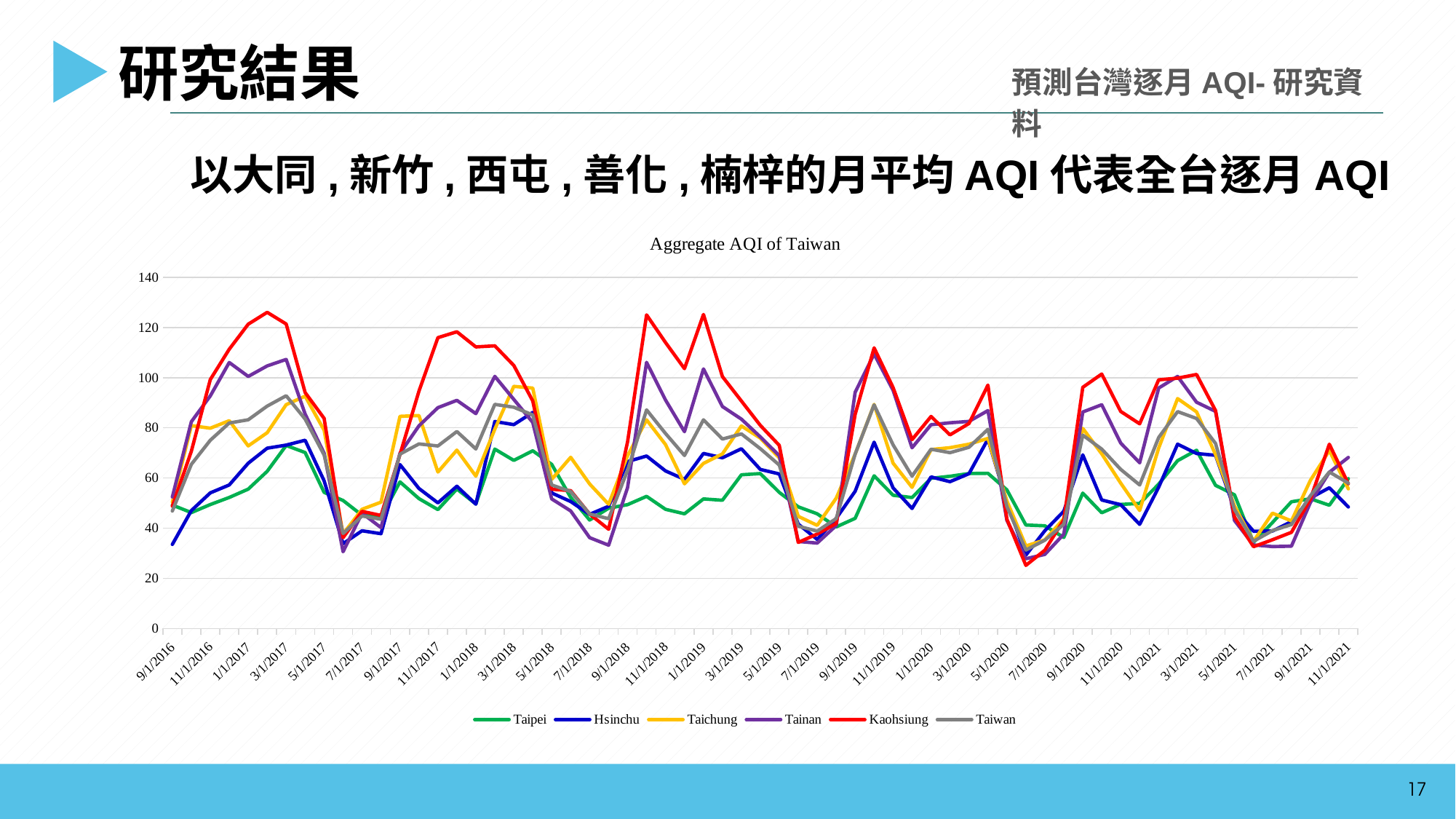

研究結果

預測台灣逐月AQI-研究資料
以大同,新竹,西屯,善化,楠梓的月平均AQI代表全台逐月AQI

### Chart: Aggregate AQI of Taiwan

| Category | Taipei | Hsinchu | Taichung | Tainan | Kaohsiung | Taiwan |
|---|---|---|---|---|---|---|
| 42614 | 49.2 | 33.5 | 50.3333333333333 | 52.4333333333333 | 48.7333333333333 | 46.83999999999998 |
| 42644 | 46.1935483870968 | 47.0 | 80.9032258064516 | 82.4516129032258 | 70.6774193548387 | 65.44516129032259 |
| 42675 | 49.4 | 54.0666666666667 | 79.8666666666667 | 92.7333333333333 | 99.2666666666667 | 75.06666666666669 |
| 42705 | 52.2258064516129 | 57.2258064516129 | 82.8709677419355 | 106.064516129032 | 111.354838709677 | 81.94838709677406 |
| 42736 | 55.5483870967742 | 65.9032258064516 | 72.8064516129032 | 100.516129032258 | 121.354838709677 | 83.22580645161278 |
| 42767 | 62.6785714285714 | 71.8928571428571 | 78.0714285714286 | 104.714285714286 | 126.071428571429 | 88.68571428571443 |
| 42795 | 72.9677419354839 | 73.1290322580645 | 89.258064516129 | 107.290322580645 | 121.41935483871 | 92.81290322580648 |
| 42826 | 70.1666666666667 | 75.0666666666667 | 92.6333333333333 | 85.5 | 94.1 | 83.49333333333334 |
| 42856 | 54.258064516129 | 58.8709677419355 | 79.0645161290323 | 69.9032258064516 | 83.7741935483871 | 69.1741935483871 |
| 42887 | 51.0333333333333 | 33.8 | 37.6666666666667 | 30.6 | 36.2 | 37.86 |
| 42917 | 45.1290322580645 | 38.9354838709677 | 47.5161290322581 | 45.9677419354839 | 46.6774193548387 | 44.84516129032258 |
| 42948 | 44.3225806451613 | 37.7741935483871 | 50.3548387096774 | 40.1935483870968 | 45.0645161290323 | 43.541935483870986 |
| 42979 | 58.4333333333333 | 65.3666666666667 | 84.6 | 69.8666666666667 | 69.3666666666667 | 69.52666666666669 |
| 43009 | 51.7741935483871 | 55.8064516129032 | 84.9032258064516 | 80.8064516129032 | 94.6451612903226 | 73.58709677419355 |
| 43040 | 47.4 | 50.0666666666667 | 62.4 | 88.0666666666667 | 115.966666666667 | 72.78000000000007 |
| 43070 | 55.6129032258064 | 56.7096774193548 | 71.1290322580645 | 90.9677419354839 | 118.322580645161 | 78.54838709677412 |
| 43101 | 49.6451612903226 | 49.5483870967742 | 60.741935483871 | 85.6774193548387 | 112.290322580645 | 71.5806451612903 |
| 43132 | 71.5357142857143 | 82.5357142857143 | 79.4642857142857 | 100.535714285714 | 112.714285714286 | 89.35714285714286 |
| 43160 | 67.0322580645161 | 81.2903225806452 | 96.5483870967742 | 91.3548387096774 | 104.903225806452 | 88.22580645161297 |
| 43191 | 70.8666666666667 | 86.1666666666667 | 95.8666666666667 | 82.1666666666667 | 90.7333333333333 | 85.16000000000003 |
| 43221 | 65.4516129032258 | 54.0322580645161 | 59.4516129032258 | 51.6451612903226 | 55.5161290322581 | 57.21935483870967 |
| 43252 | 52.2666666666667 | 50.6 | 68.2666666666667 | 46.8666666666667 | 54.9333333333333 | 54.58666666666668 |
| 43282 | 43.2258064516129 | 45.4838709677419 | 57.6129032258064 | 36.1935483870968 | 45.6129032258064 | 45.62580645161288 |
| 43313 | 47.9354838709677 | 48.7096774193548 | 49.5161290322581 | 33.1935483870968 | 39.5483870967742 | 43.78064516129032 |
| 43344 | 49.3666666666667 | 66.5666666666667 | 68.9 | 56.2 | 74.4666666666667 | 63.10000000000002 |
| 43374 | 52.6774193548387 | 68.7741935483871 | 83.1935483870968 | 106.129032258065 | 125.064516129032 | 87.16774193548392 |
| 43405 | 47.5 | 62.8333333333333 | 73.3333333333333 | 91.1 | 114.033333333333 | 77.75999999999992 |
| 43435 | 45.7096774193548 | 59.4516129032258 | 57.6774193548387 | 78.4838709677419 | 103.612903225806 | 68.98709677419343 |
| 43466 | 51.6451612903226 | 69.8064516129032 | 65.8387096774194 | 103.516129032258 | 125.225806451613 | 83.20645161290324 |
| 43497 | 51.1071428571429 | 68.0714285714286 | 69.6071428571429 | 88.5 | 100.464285714286 | 75.55000000000008 |
| 43525 | 61.258064516129 | 71.6774193548387 | 80.7741935483871 | 83.4838709677419 | 90.7096774193548 | 77.5806451612903 |
| 43556 | 61.7666666666667 | 63.4333333333333 | 75.9 | 76.4 | 81.0 | 71.7 |
| 43586 | 54.258064516129 | 61.6129032258064 | 68.0322580645161 | 68.9032258064516 | 73.0322580645161 | 65.16774193548385 |
| 43617 | 48.5 | 41.6 | 44.7 | 34.6666666666667 | 34.3 | 40.753333333333345 |
| 43647 | 45.7096774193548 | 35.5161290322581 | 41.0967741935484 | 34.03448275862069 | 37.6451612903226 | 38.80044493882092 |
| 43678 | 40.4838709677419 | 43.88 | 51.9354838709677 | 41.0322580645161 | 41.8387096774194 | 43.834064516129025 |
| 43709 | 43.9 | 54.7 | 69.5666666666667 | 94.2 | 85.3666666666667 | 69.54666666666667 |
| 43739 | 60.8709677419355 | 74.2903225806452 | 89.3548387096774 | 109.451612903226 | 111.903225806452 | 89.17419354838722 |
| 43770 | 53.1 | 56.0333333333333 | 65.9333333333333 | 94.9666666666667 | 96.0666666666667 | 73.22 |
| 43800 | 52.1935483870968 | 47.8387096774194 | 56.258064516129 | 72.0645161290323 | 75.3225806451613 | 60.735483870967755 |
| 43831 | 59.8709677419355 | 60.4193548387097 | 71.3548387096774 | 81.258064516129 | 84.5483870967742 | 71.49032258064516 |
| 43862 | 60.6896551724138 | 58.5172413793103 | 72.1034482758621 | 82.0344827586207 | 77.2068965517241 | 70.1103448275862 |
| 43891 | 61.7741935483871 | 61.7096774193548 | 73.4838709677419 | 82.5806451612903 | 81.741935483871 | 72.25806451612902 |
| 43922 | 61.8666666666667 | 75.5 | 75.8 | 86.9 | 97.0666666666667 | 79.42666666666669 |
| 43952 | 55.258064516129 | 50.2903225806452 | 50.8064516129032 | 43.0967741935484 | 43.5806451612903 | 48.60645161290322 |
| 43983 | 41.2413793103448 | 29.2413793103448 | 32.8965517241379 | 27.7931034482759 | 25.1379310344828 | 31.262068965517237 |
| 44013 | 40.9354838709677 | 38.9677419354839 | 35.2903225806452 | 29.5161290322581 | 31.1935483870968 | 35.18064516129034 |
| 44044 | 36.2903225806452 | 46.741935483871 | 43.7741935483871 | 37.6129032258064 | 43.2903225806452 | 41.541935483870986 |
| 44075 | 53.9666666666667 | 69.2333333333333 | 79.8 | 86.3333333333333 | 96.1666666666667 | 77.1 |
| 44105 | 46.1333333333333 | 51.2258064516129 | 69.6451612903226 | 89.2333333333333 | 101.466666666667 | 71.54086021505381 |
| 44136 | 49.4444444444444 | 49.3448275862069 | 57.9310344827586 | 73.9310344827586 | 86.551724137931 | 63.4406130268199 |
| 44166 | 49.8387096774194 | 41.5161290322581 | 47.0322580645161 | 66.0645161290323 | 81.6129032258064 | 57.212903225806464 |
| 44197 | 57.5172413793103 | 56.2903225806452 | 71.9032258064516 | 95.8709677419355 | 99.1612903225806 | 76.14860956618465 |
| 44228 | 66.9259259259259 | 73.5 | 91.6785714285714 | 100.5 | 99.8214285714286 | 86.48518518518519 |
| 44256 | 71.0645161290323 | 69.7741935483871 | 86.3870967741936 | 90.2258064516129 | 101.290322580645 | 83.74838709677417 |
| 44287 | 57.0666666666667 | 69.0666666666667 | 69.3 | 86.5666666666667 | 86.9 | 73.78000000000002 |
| 44317 | 53.2903225806452 | 47.5806451612903 | 48.8709677419355 | 43.0322580645161 | 44.4193548387097 | 47.43870967741936 |
| 44348 | 34.3333333333333 | 38.7666666666667 | 34.7666666666667 | 33.3 | 32.6 | 34.75333333333334 |
| 44378 | 42.2142857142857 | 38.8214285714286 | 45.9642857142857 | 32.6428571428571 | 35.3571428571429 | 39.0 |
| 44409 | 50.5161290322581 | 42.6129032258064 | 42.8709677419355 | 32.8064516129032 | 38.3225806451613 | 41.4258064516129 |
| 44440 | 51.7241379310345 | 52.0 | 59.0344827586207 | 50.2068965517241 | 51.5862068965517 | 52.9103448275862 |
| 44470 | 49.1290322580645 | 56.0967741935484 | 70.9677419354839 | 62.2903225806452 | 73.4838709677419 | 62.39354838709678 |
| 44501 | 59.7333333333333 | 48.4333333333333 | 55.6666666666667 | 68.2 | 57.6842105263158 | 57.943508771929814 |
17